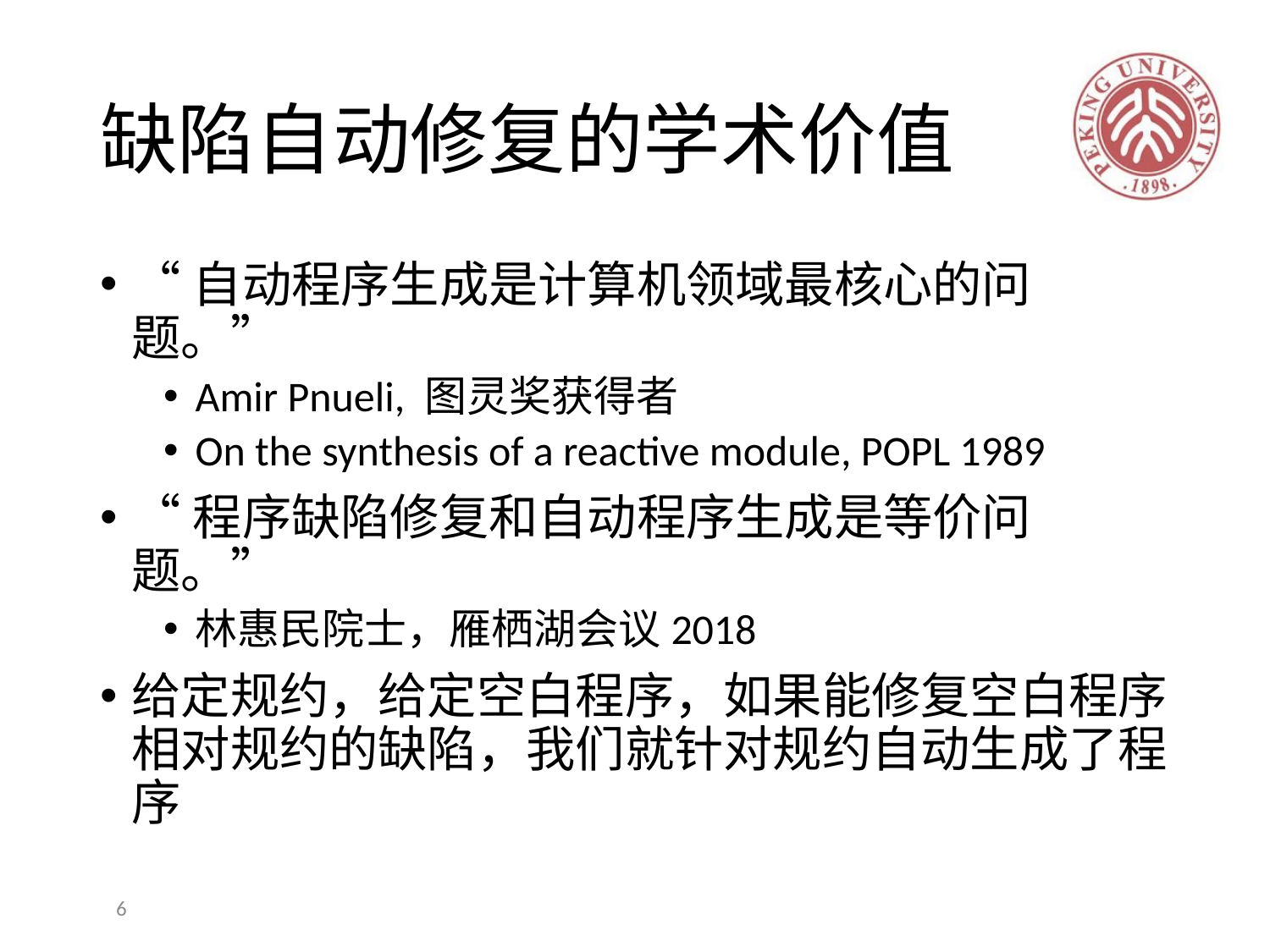

# 缺陷自动修复的学术价值
“自动程序生成是计算机领域最核心的问题。”
Amir Pnueli, 图灵奖获得者
On the synthesis of a reactive module, POPL 1989
“程序缺陷修复和自动程序生成是等价问题。”
林惠民院士，雁栖湖会议2018
给定规约，给定空白程序，如果能修复空白程序相对规约的缺陷，我们就针对规约自动生成了程序
6